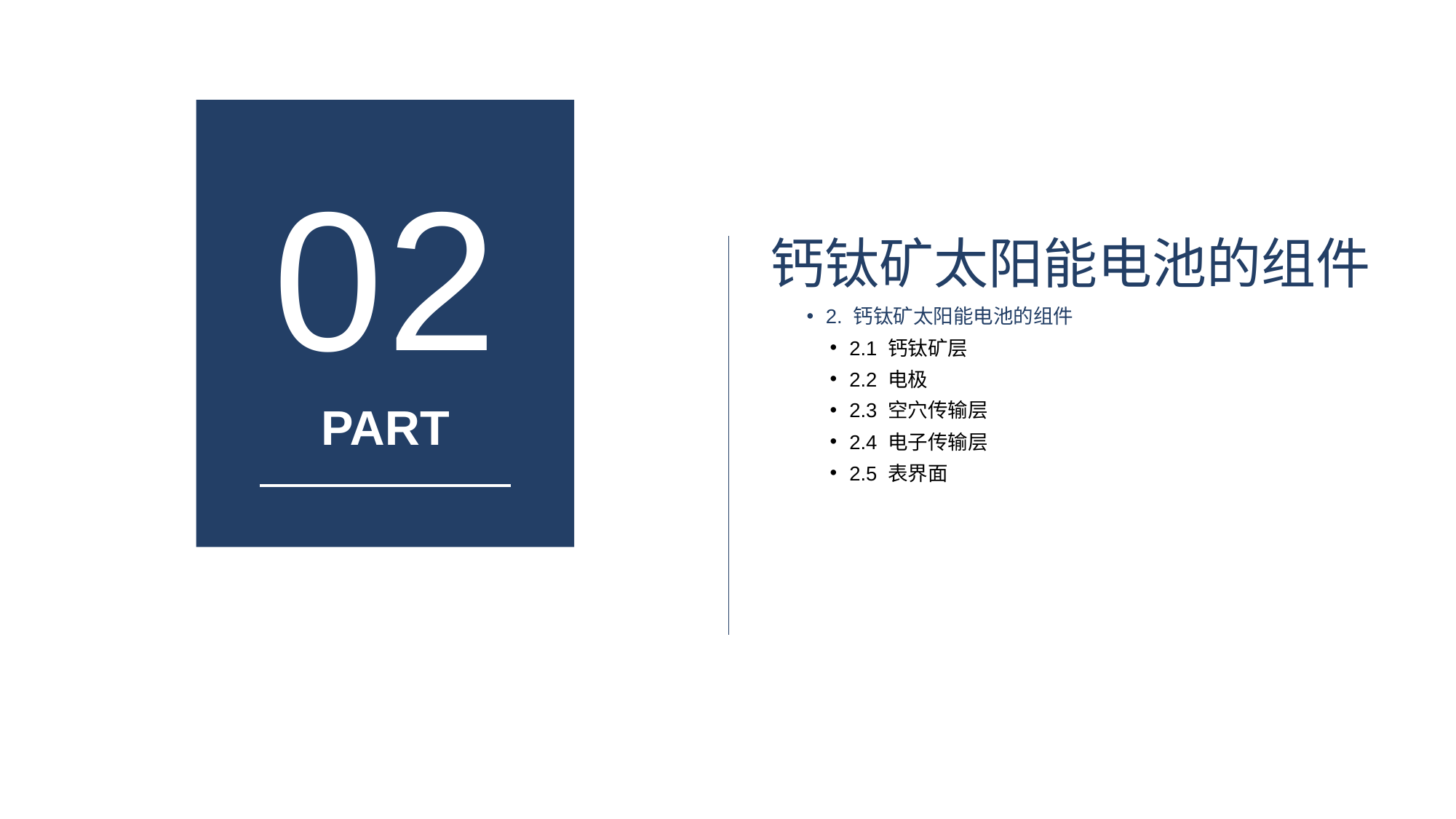

02
钙钛矿太阳能电池的组件
2. 钙钛矿太阳能电池的组件
2.1 钙钛矿层
2.2 电极
PART
2.3 空穴传输层
2.4 电子传输层
2.5 表界面